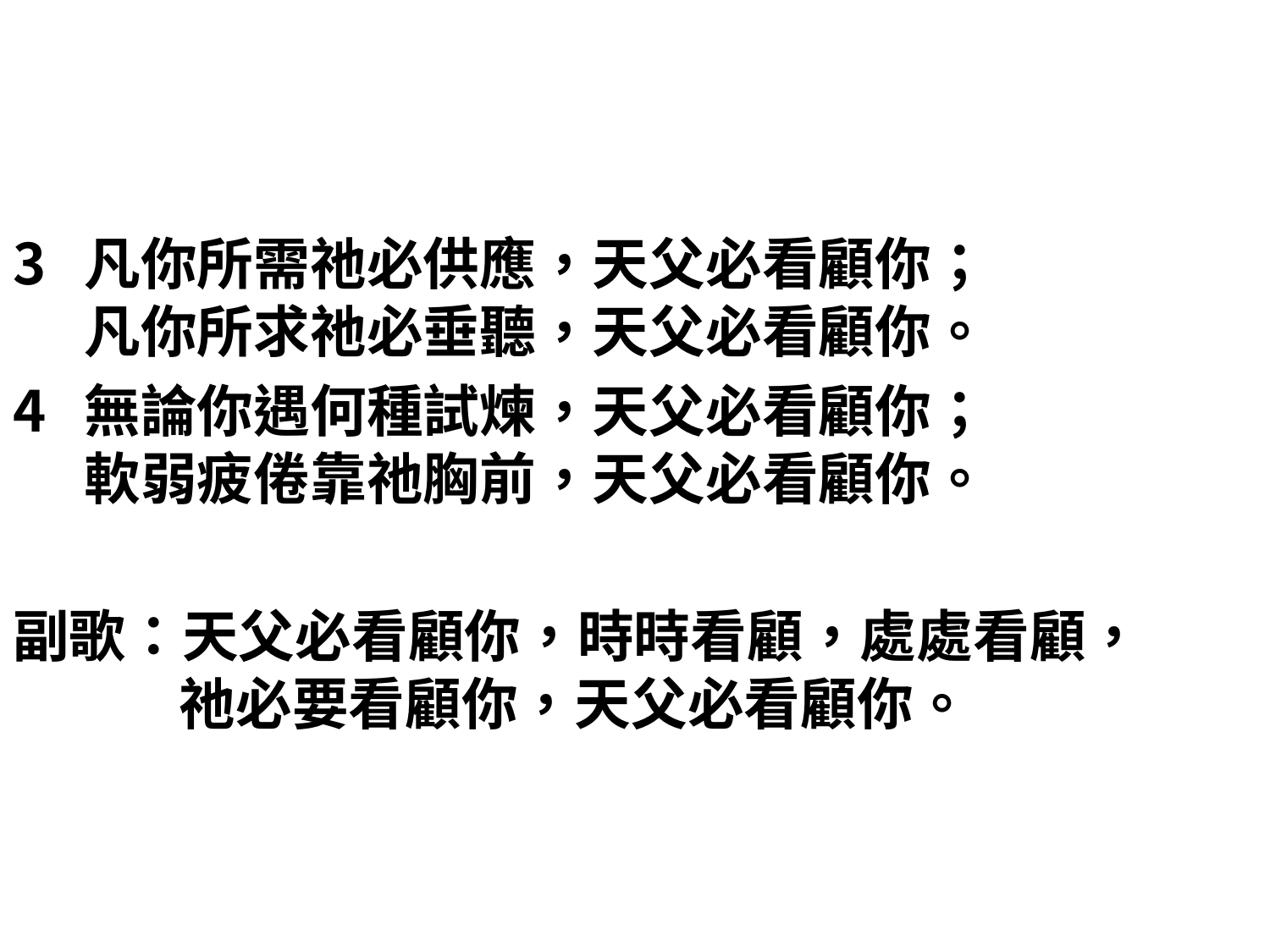

#
凡你所需祂必供應，天父必看顧你；
凡你所求祂必垂聽，天父必看顧你。
無論你遇何種試煉，天父必看顧你；
軟弱疲倦靠祂胸前，天父必看顧你。

副歌：天父必看顧你，時時看顧，處處看顧，
　   祂必要看顧你，天父必看顧你。